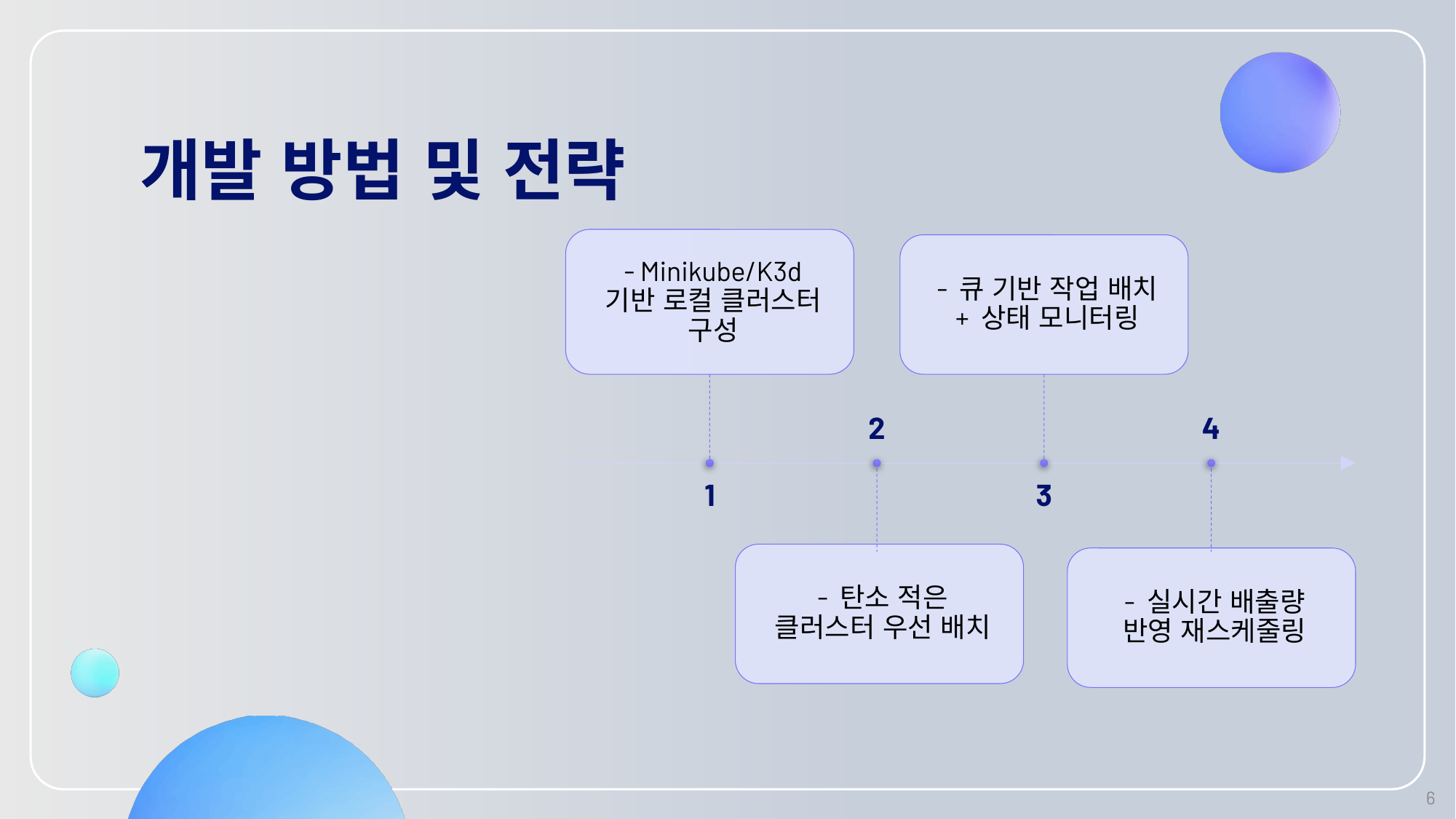

# 개발 방법 및 전략
1
- Minikube/K3d 기반 로컬 클러스터 구성
2
- 탄소 적은 클러스터 우선 배치
3
- 큐 기반 작업 배치 + 상태 모니터링
4
- 실시간 배출량 반영 재스케줄링
6